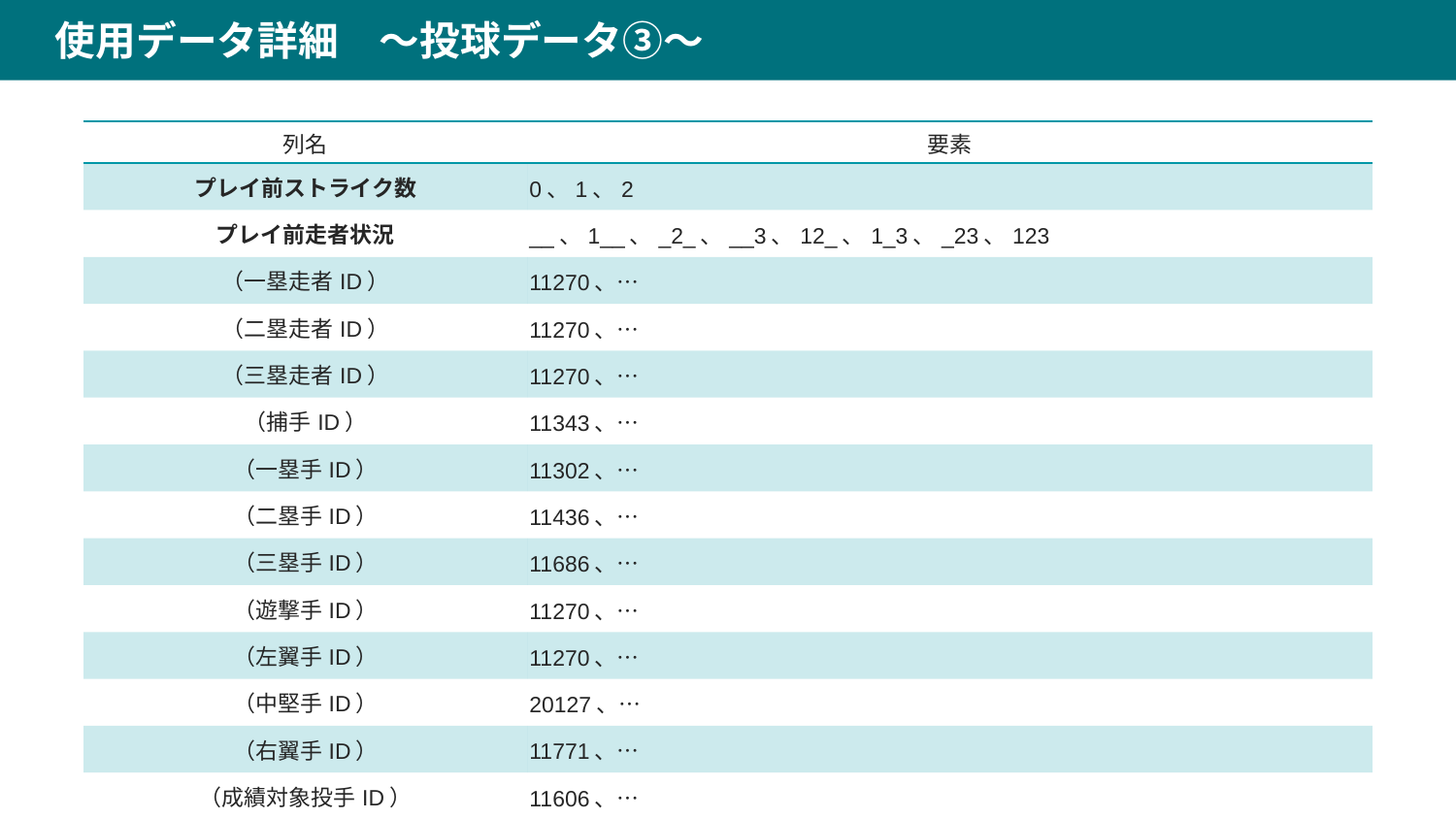

使用データ詳細　～投球データ③～
| 列名 | 要素 |
| --- | --- |
| プレイ前ストライク数 | 0、1、2 |
| プレイ前走者状況 | \_\_、1\_\_、\_2\_、\_\_3、12\_、1\_3、\_23、123 |
| （一塁走者ID） | 11270、… |
| （二塁走者ID） | 11270、… |
| （三塁走者ID） | 11270、… |
| （捕手ID） | 11343、… |
| （一塁手ID） | 11302、… |
| （二塁手ID） | 11436、… |
| （三塁手ID） | 11686、… |
| （遊撃手ID） | 11270、… |
| （左翼手ID） | 11270、… |
| （中堅手ID） | 20127、… |
| （右翼手ID） | 11771、… |
| （成績対象投手ID） | 11606、… |
| （成績対象打者ID） | 11270、… |